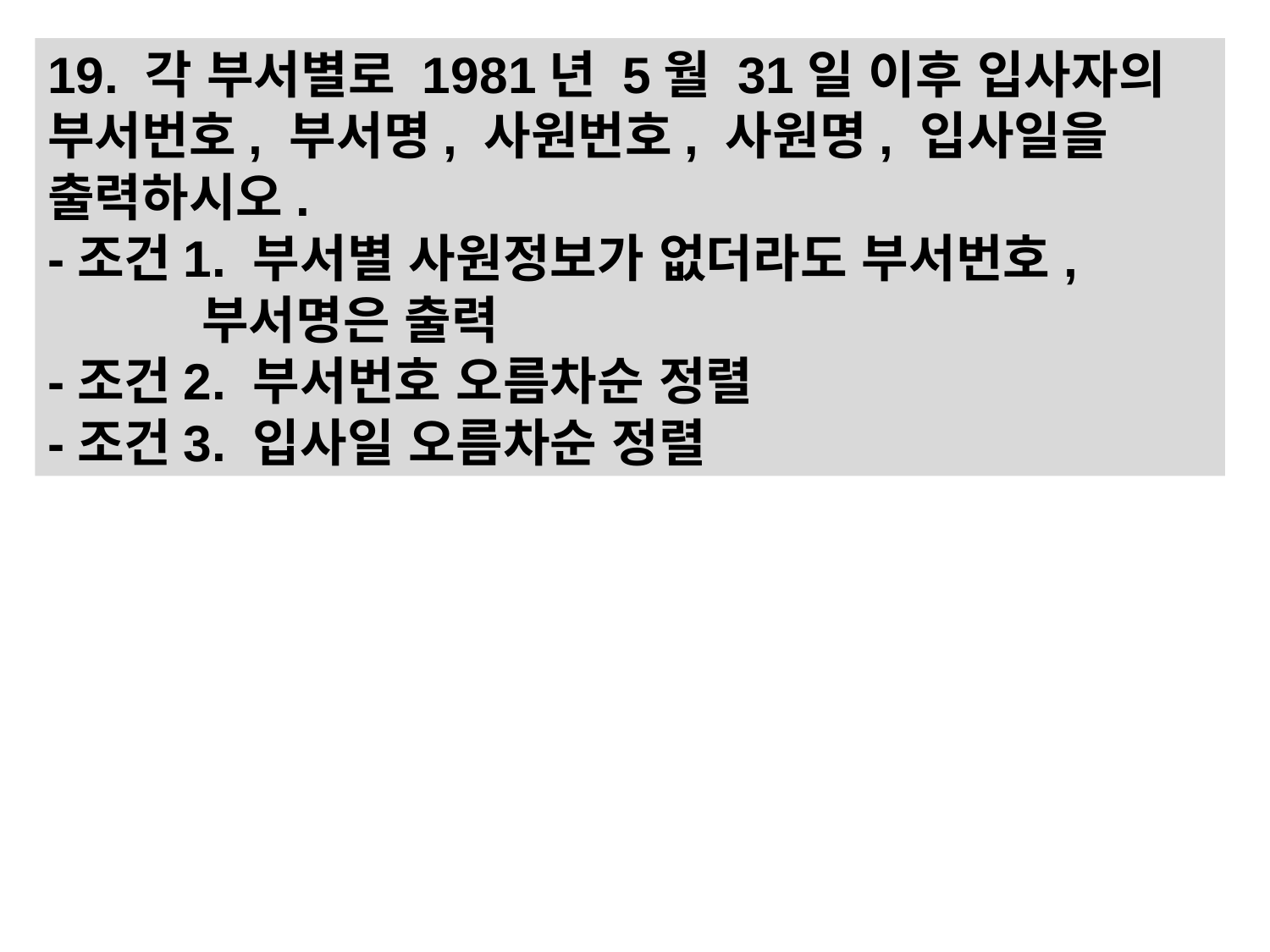

# 19. 각 부서별로 1981년 5월 31일 이후 입사자의 부서번호, 부서명, 사원번호, 사원명, 입사일을 출력하시오. -조건1. 부서별 사원정보가 없더라도 부서번호, 부서명은 출력 -조건2. 부서번호 오름차순 정렬 -조건3. 입사일 오름차순 정렬